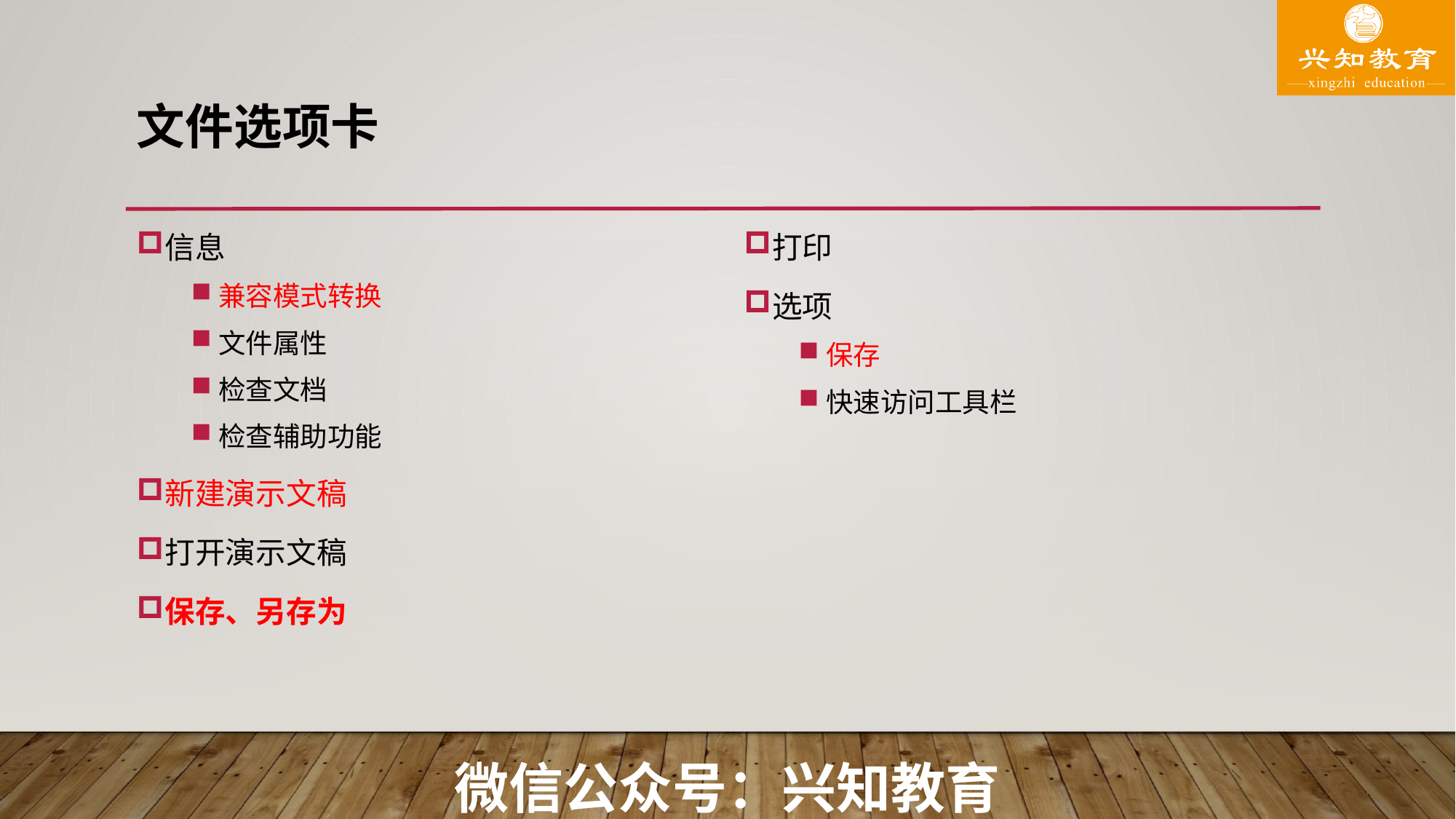

# 文件选项卡
信息
兼容模式转换
文件属性
检查文档
检查辅助功能
新建演示文稿
打开演示文稿
保存、另存为

打印
选项
保存
快速访问工具栏